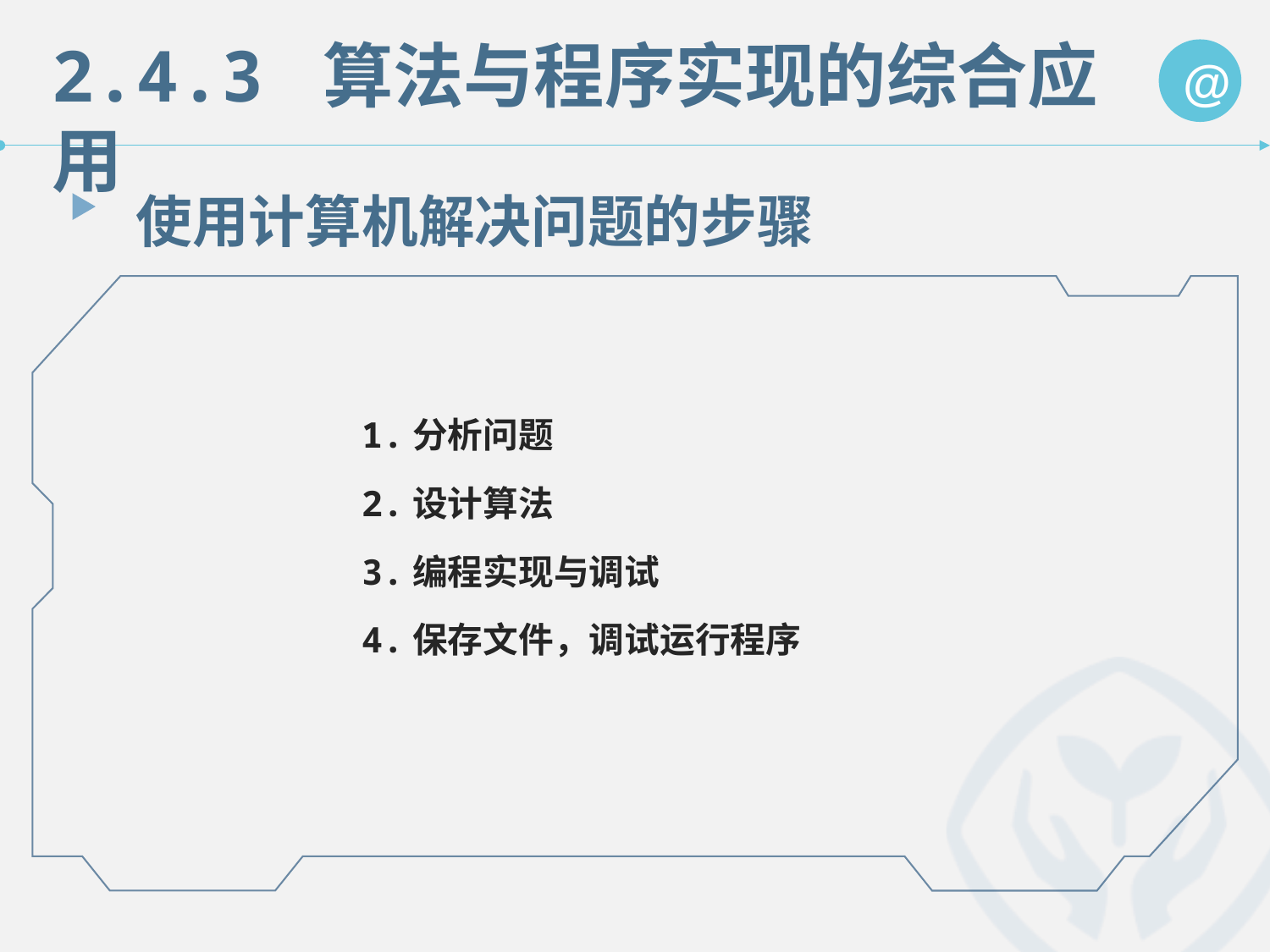

2.4.3 算法与程序实现的综合应用
@
使用计算机解决问题的步骤

1.分析问题
2.设计算法
3.编程实现与调试
4.保存文件，调试运行程序